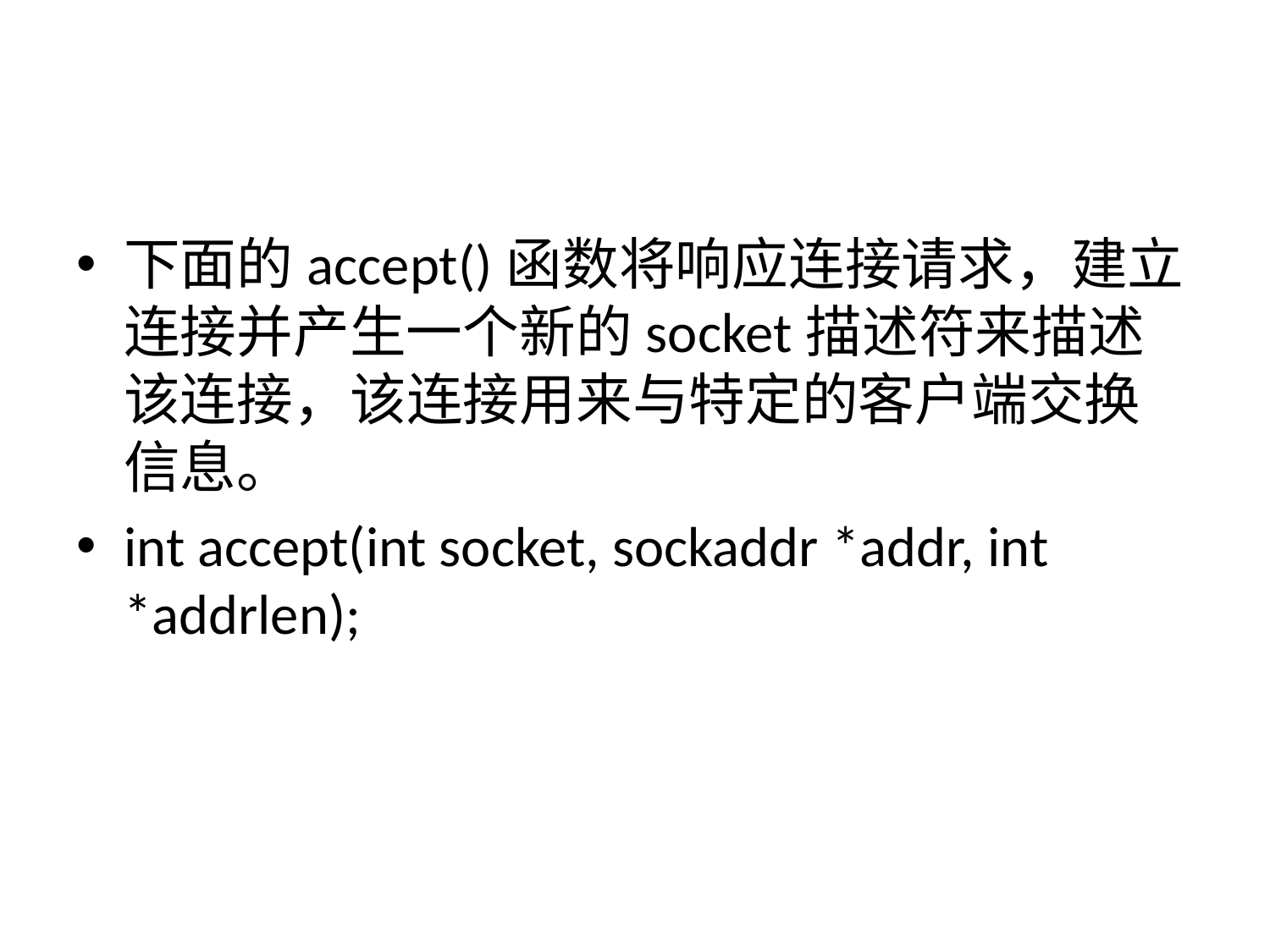

#
下面的accept()函数将响应连接请求，建立连接并产生一个新的socket描述符来描述该连接，该连接用来与特定的客户端交换信息。
int accept(int socket, sockaddr *addr, int *addrlen);